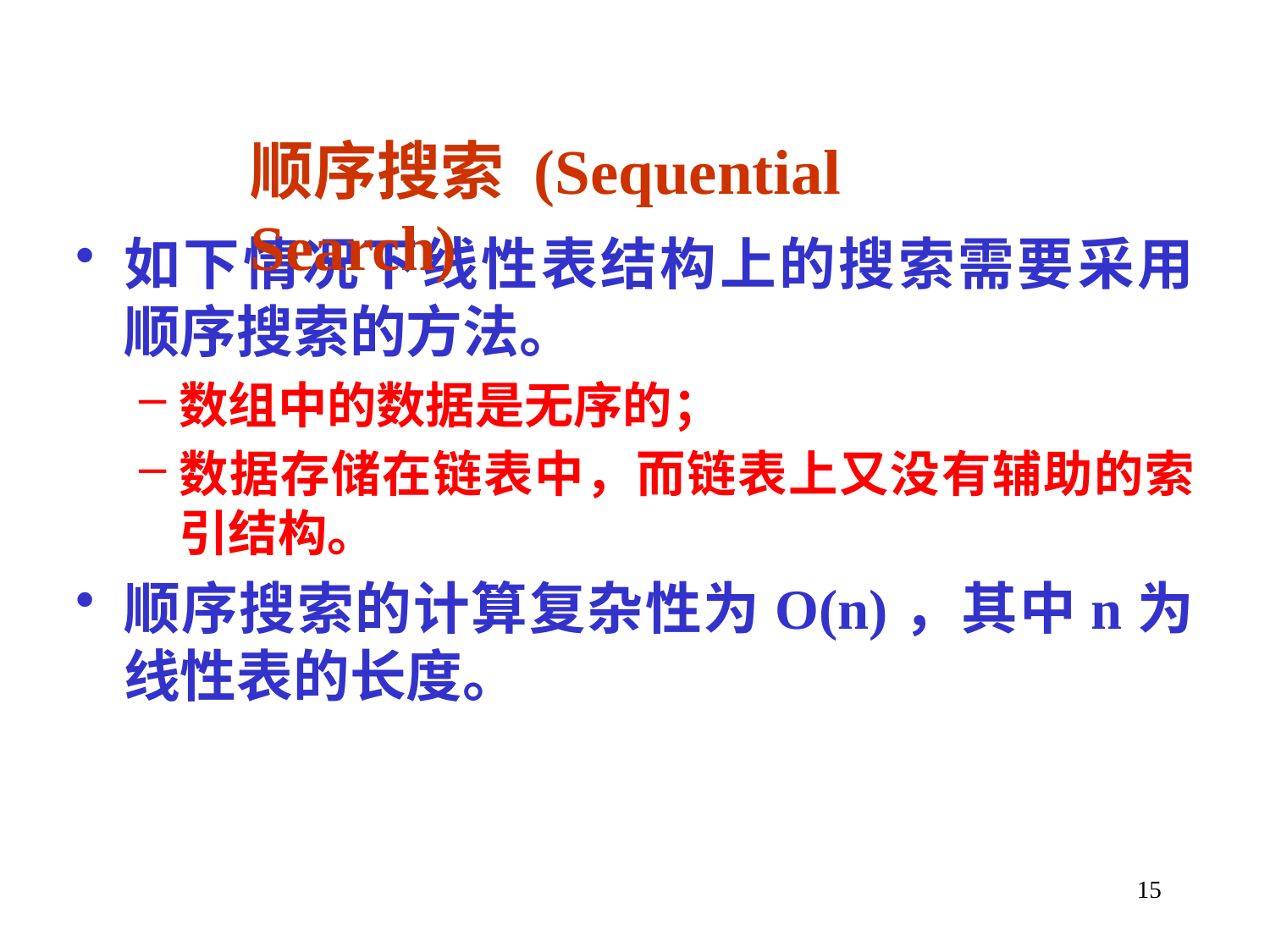

顺序搜索 (Sequential Search)
如下情况下线性表结构上的搜索需要采用顺序搜索的方法。
数组中的数据是无序的；
数据存储在链表中，而链表上又没有辅助的索引结构。
顺序搜索的计算复杂性为O(n)，其中n为线性表的长度。
15